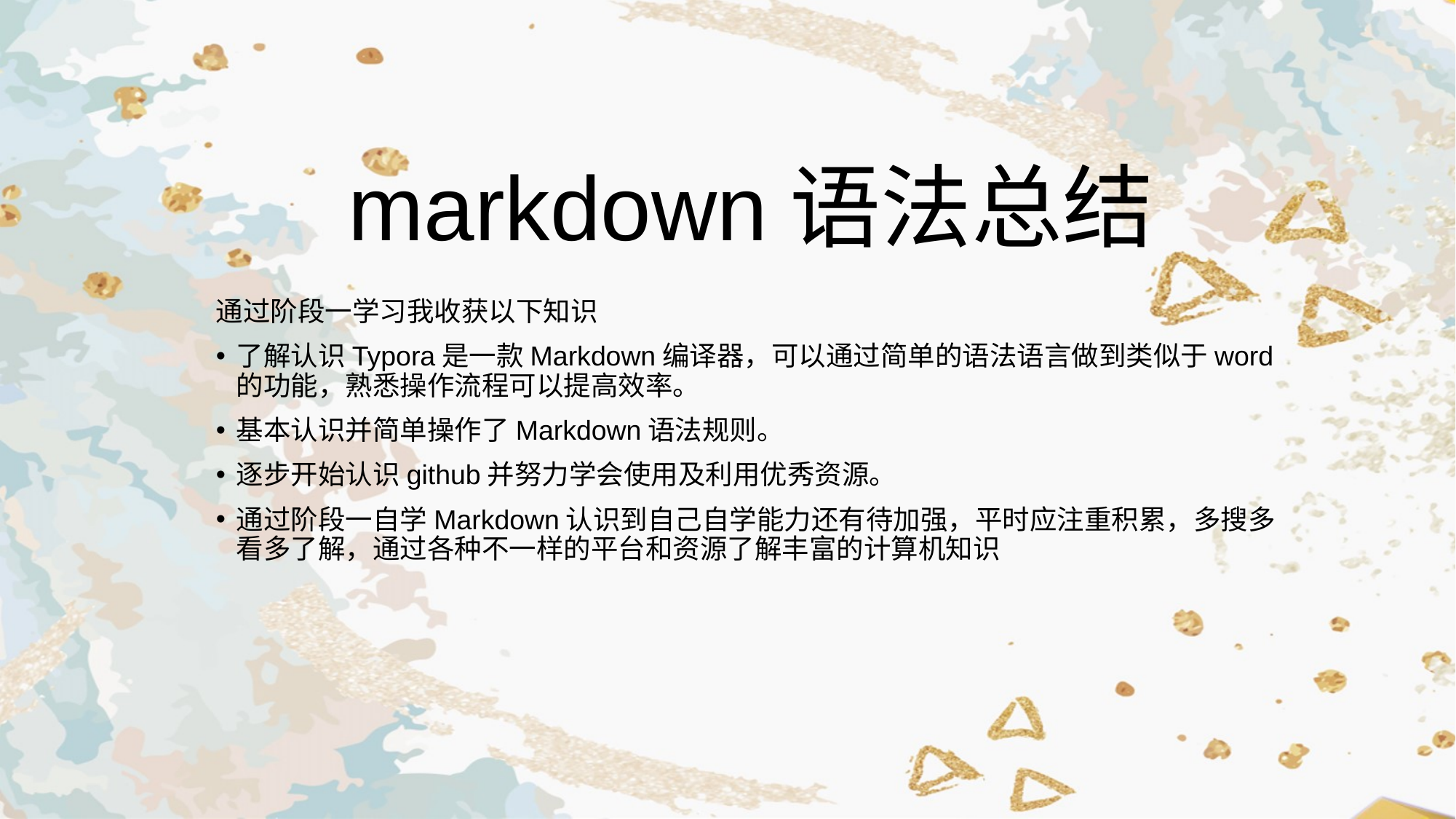

# markdown语法总结
通过阶段一学习我收获以下知识
了解认识Typora是一款Markdown编译器，可以通过简单的语法语言做到类似于word的功能，熟悉操作流程可以提高效率。
基本认识并简单操作了Markdown语法规则。
逐步开始认识github并努力学会使用及利用优秀资源。
通过阶段一自学Markdown认识到自己自学能力还有待加强，平时应注重积累，多搜多看多了解，通过各种不一样的平台和资源了解丰富的计算机知识